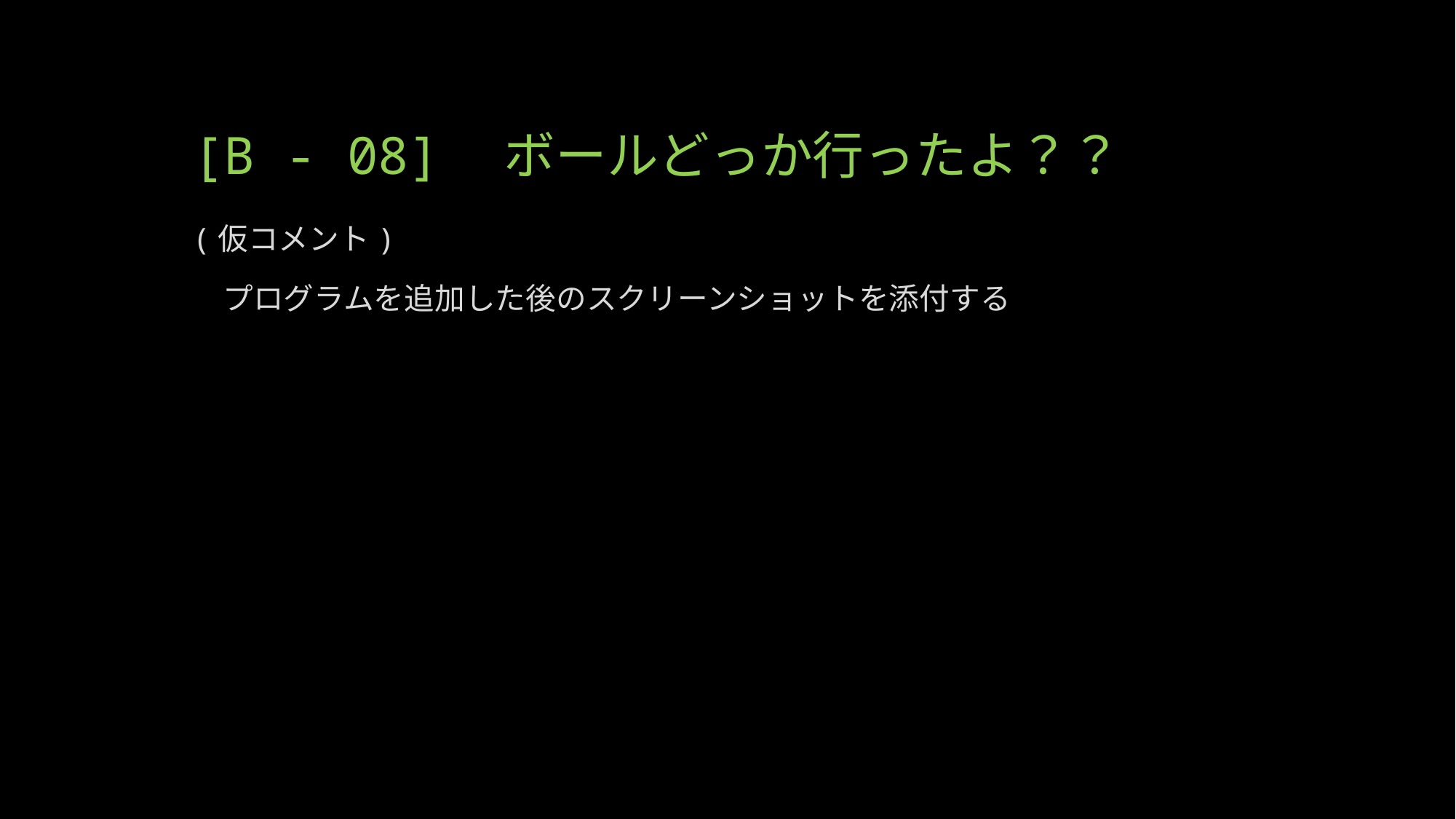

# [B - 08]　ボールどっか行ったよ？？
(仮コメント)
　プログラムを追加した後のスクリーンショットを添付する